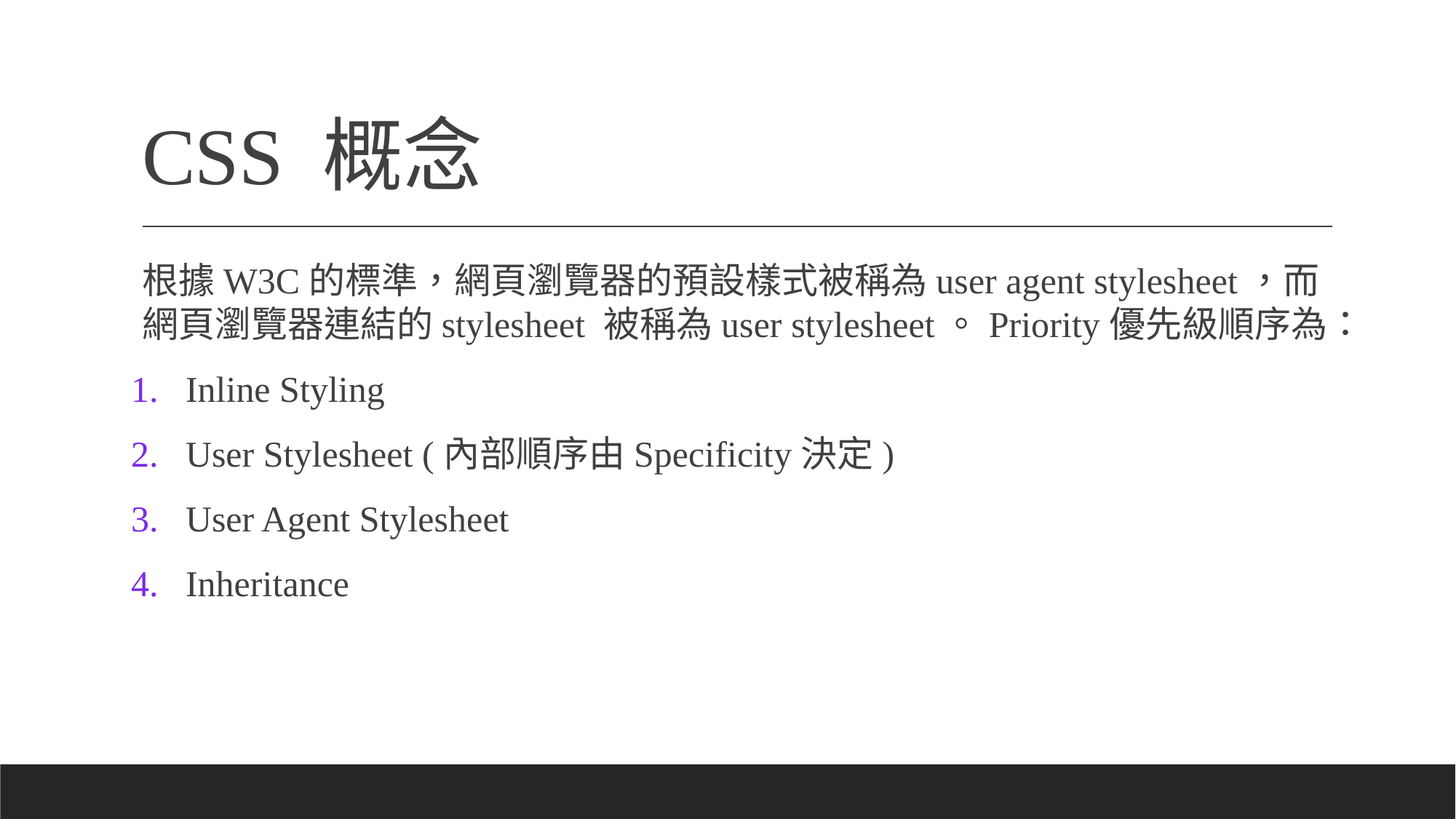

# CSS 概念
根據W3C的標準，網頁瀏覽器的預設樣式被稱為user agent stylesheet，而網頁瀏覽器連結的stylesheet 被稱為user stylesheet。Priority優先級順序為：
Inline Styling
User Stylesheet (內部順序由Specificity決定)
User Agent Stylesheet
Inheritance